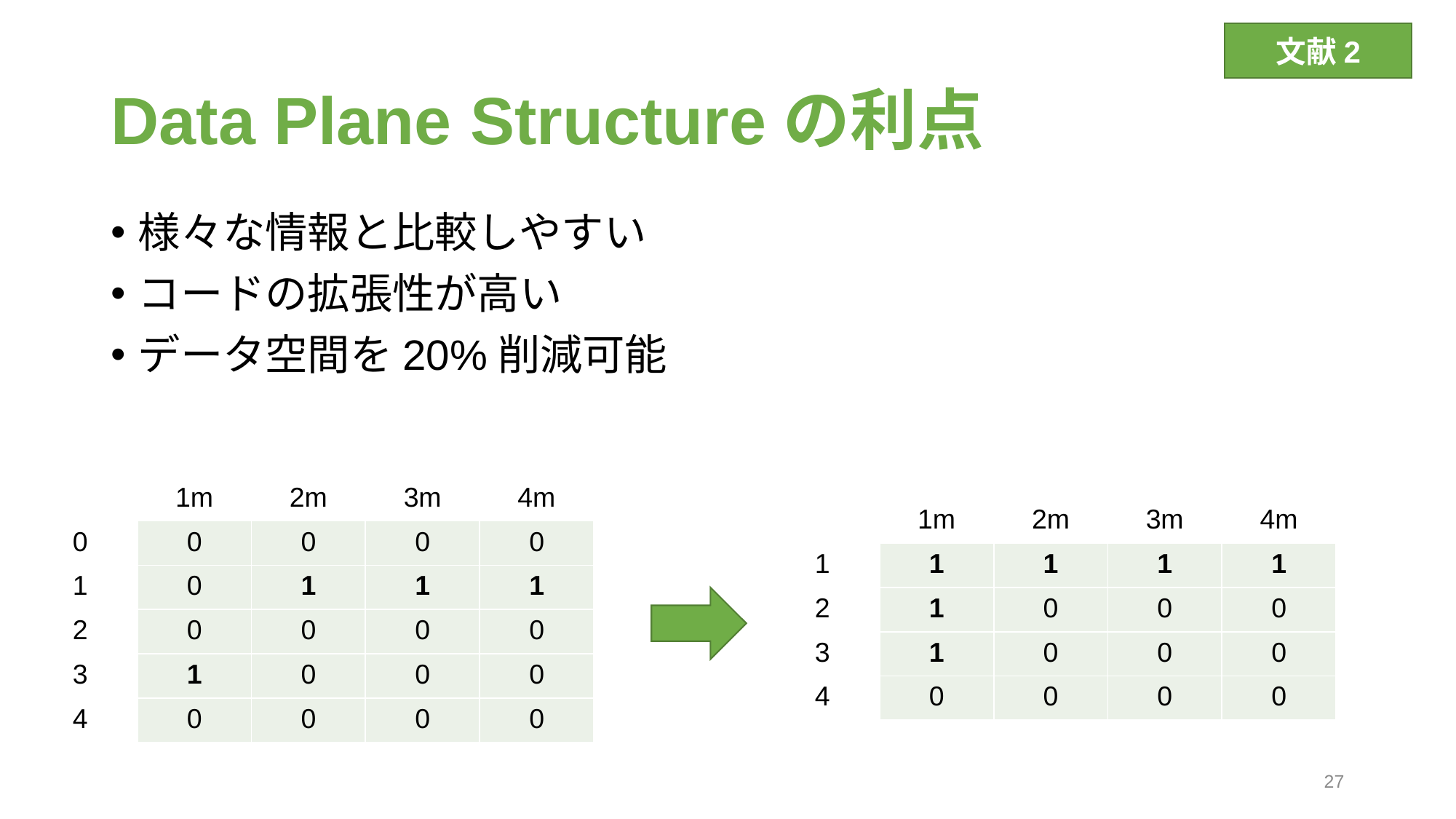

文献2
# Data Plane Structureの利点
様々な情報と比較しやすい
コードの拡張性が高い
データ空間を20%削減可能
|  | 1m | 2m | 3m | 4m |
| --- | --- | --- | --- | --- |
| 0 | 0 | 0 | 0 | 0 |
| 1 | 0 | 1 | 1 | 1 |
| 2 | 0 | 0 | 0 | 0 |
| 3 | 1 | 0 | 0 | 0 |
| 4 | 0 | 0 | 0 | 0 |
|  | 1m | 2m | 3m | 4m |
| --- | --- | --- | --- | --- |
| 1 | 1 | 1 | 1 | 1 |
| 2 | 1 | 0 | 0 | 0 |
| 3 | 1 | 0 | 0 | 0 |
| 4 | 0 | 0 | 0 | 0 |

27